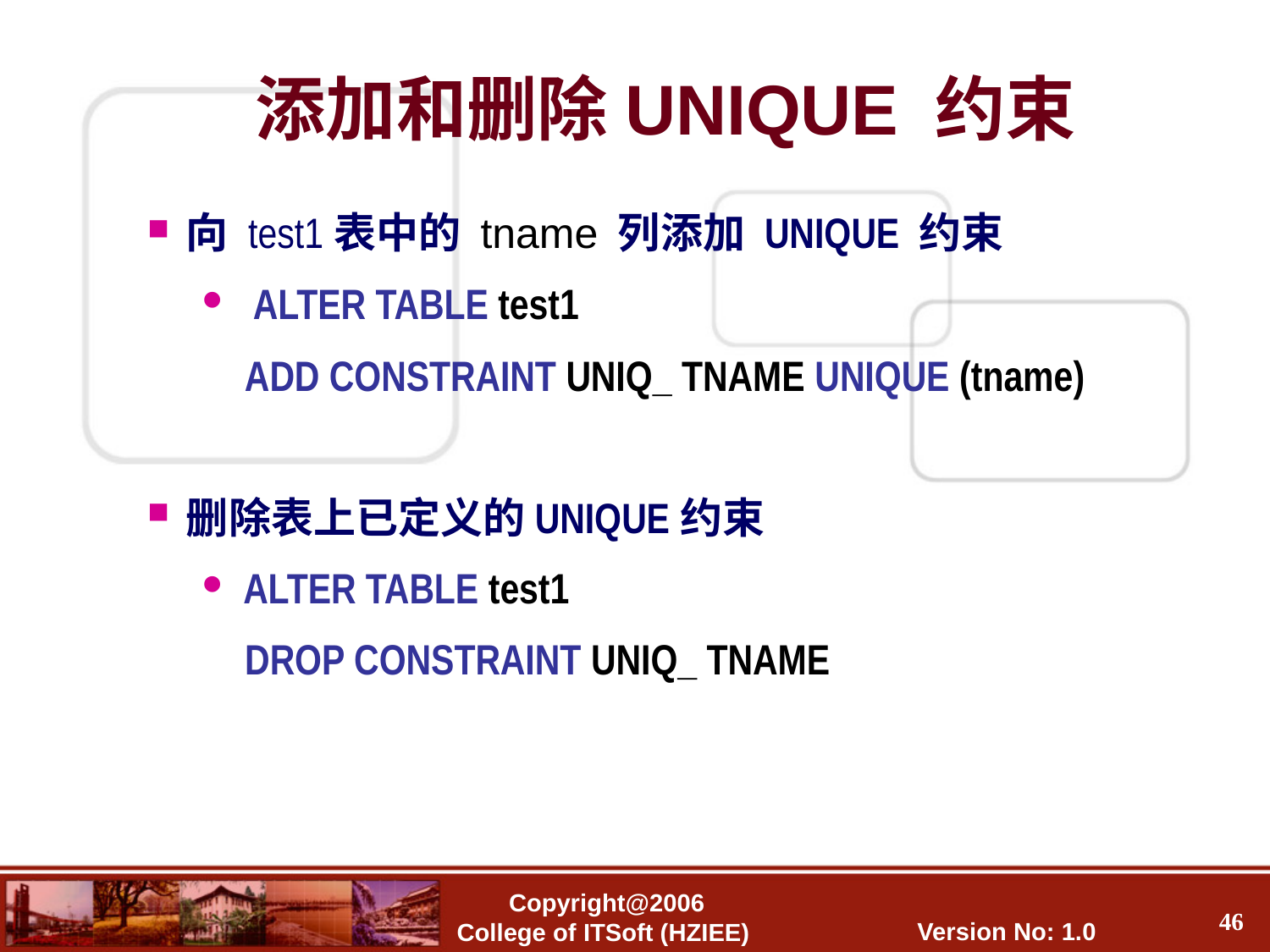

添加和删除UNIQUE 约束
向 test1表中的 tname 列添加 UNIQUE 约束
 ALTER TABLE test1
	      ADD CONSTRAINT UNIQ_ TNAME UNIQUE (tname)

删除表上已定义的UNIQUE约束
ALTER TABLE test1
          DROP CONSTRAINT UNIQ_ TNAME